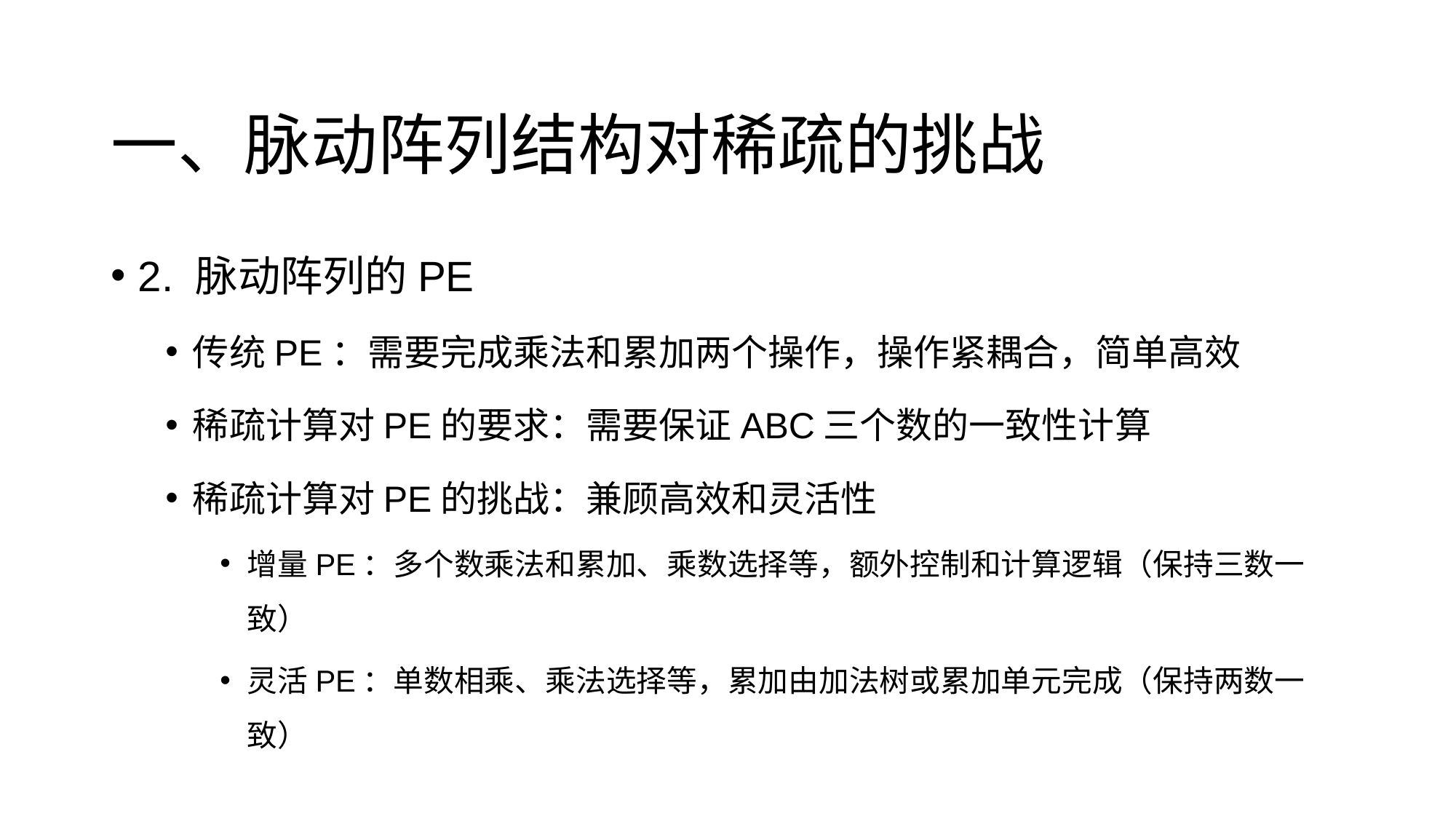

# 一、脉动阵列结构对稀疏的挑战
2. 脉动阵列的PE
传统PE：需要完成乘法和累加两个操作，操作紧耦合，简单高效
稀疏计算对PE的要求：需要保证ABC三个数的一致性计算
稀疏计算对PE的挑战：兼顾高效和灵活性
增量PE：多个数乘法和累加、乘数选择等，额外控制和计算逻辑（保持三数一致）
灵活PE：单数相乘、乘法选择等，累加由加法树或累加单元完成（保持两数一致）